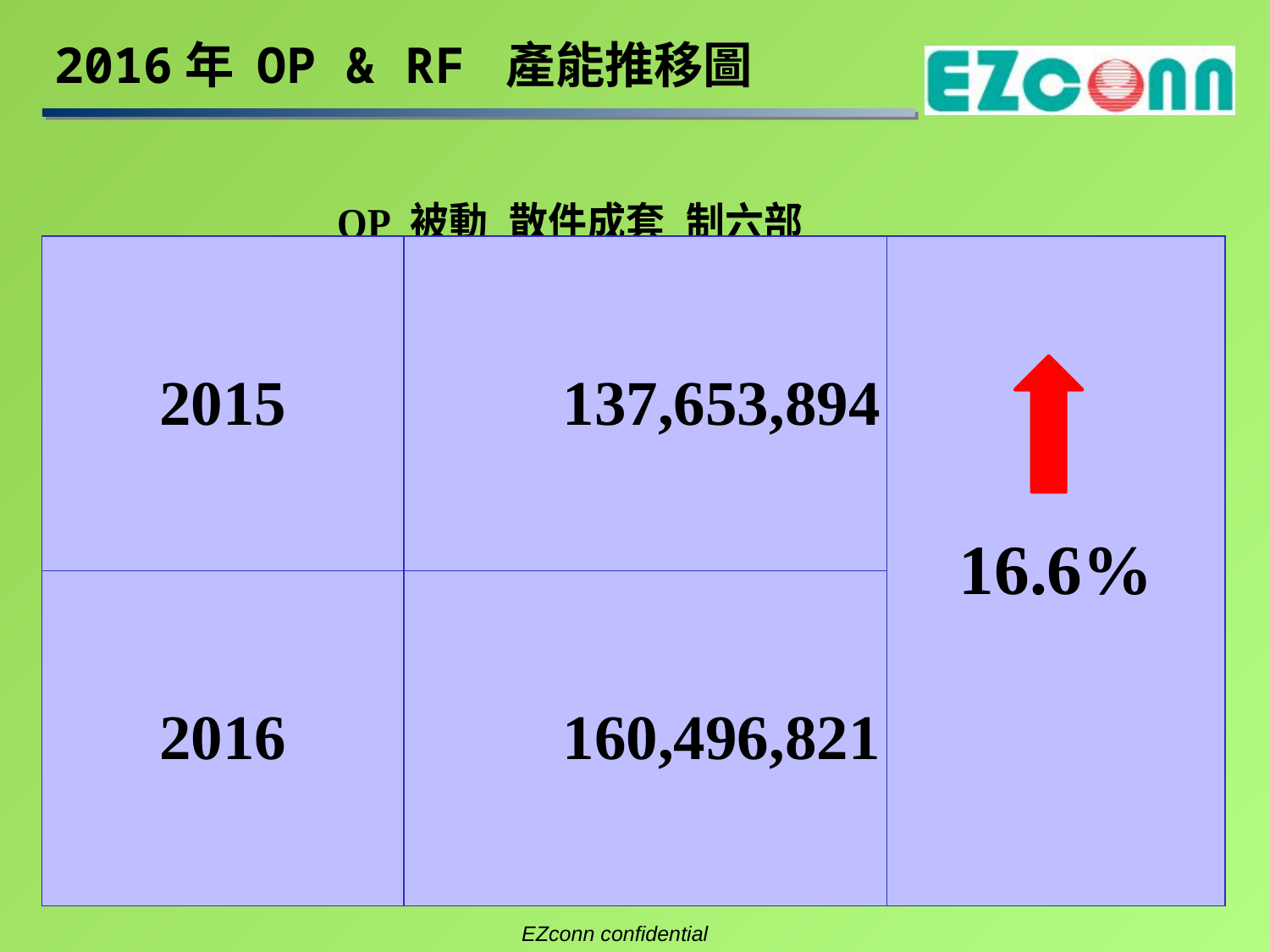

# 2016年 OP & RF 產能推移圖

### Chart: OP 被動  散件成套  制六部

| Category | 2015 | 2016 |
|---|---|---|
| 1 | 18631632.0 | 11914547.0 |
| 2 | 5631200.0 | 9589582.0 |
| 3 | 13326865.0 | 13326865.0 |
| 4 | 10960414.0 | 12925779.0 |
| 5 | 12777130.0 | 11608071.0 |
| 6 | 15818140.0 | 19324557.0 |
| 7 | 7871132.0 | 16468325.0 |
| 8 | 8607575.0 | 14459972.0 |
| 9 | 9820991.0 | 17322362.0 |
| 10 | 9765727.0 | 10605285.0 |
| 11 | 10361751.0 | 10349194.0 |
| 12 | 14081337.0 | 12602282.0 |
| 2015 | 137,653,894 | 16.6% |
| --- | --- | --- |
| 2016 | 160,496,821 |  |